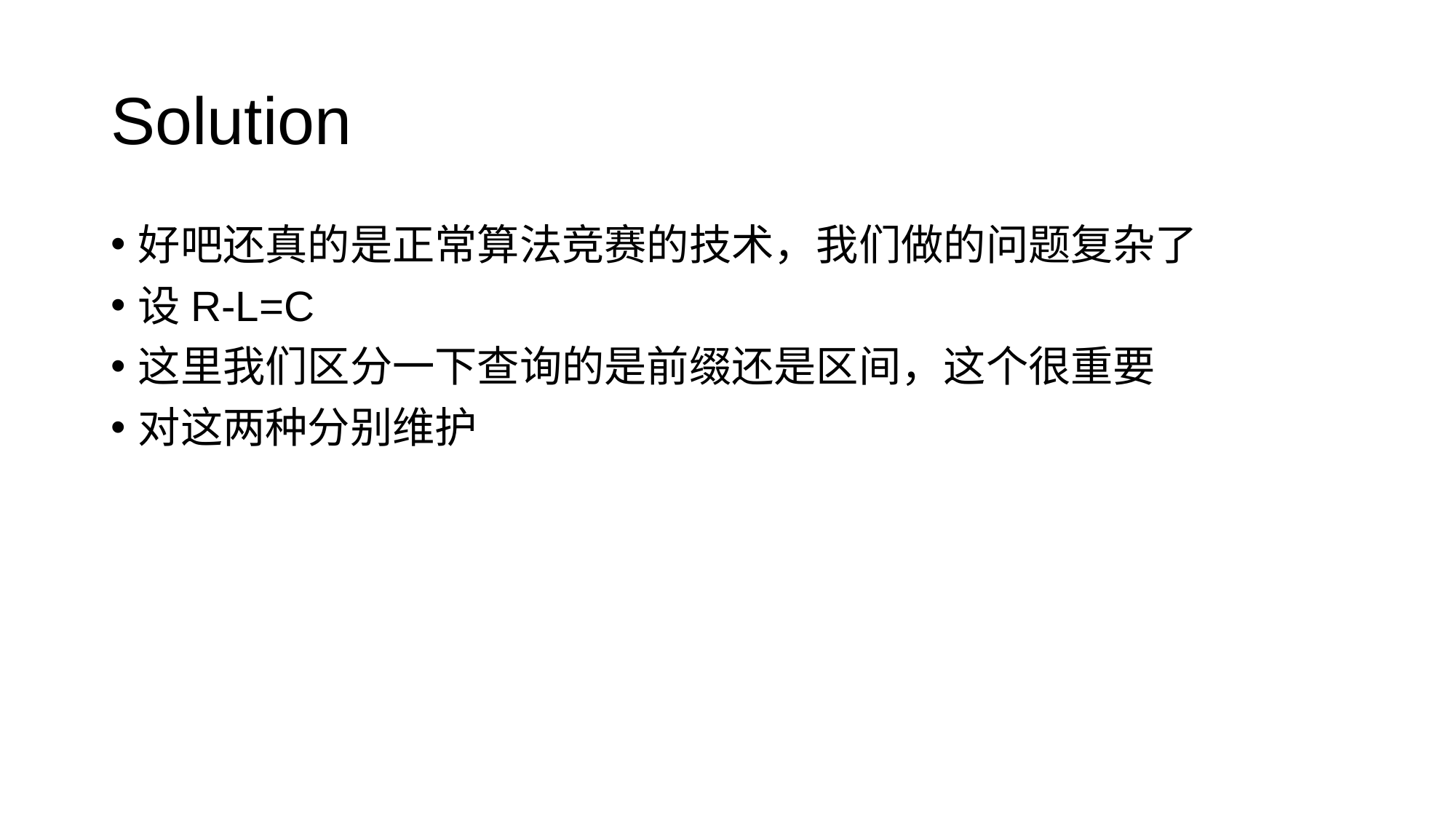

# Solution
好吧还真的是正常算法竞赛的技术，我们做的问题复杂了
设R-L=C
这里我们区分一下查询的是前缀还是区间，这个很重要
对这两种分别维护